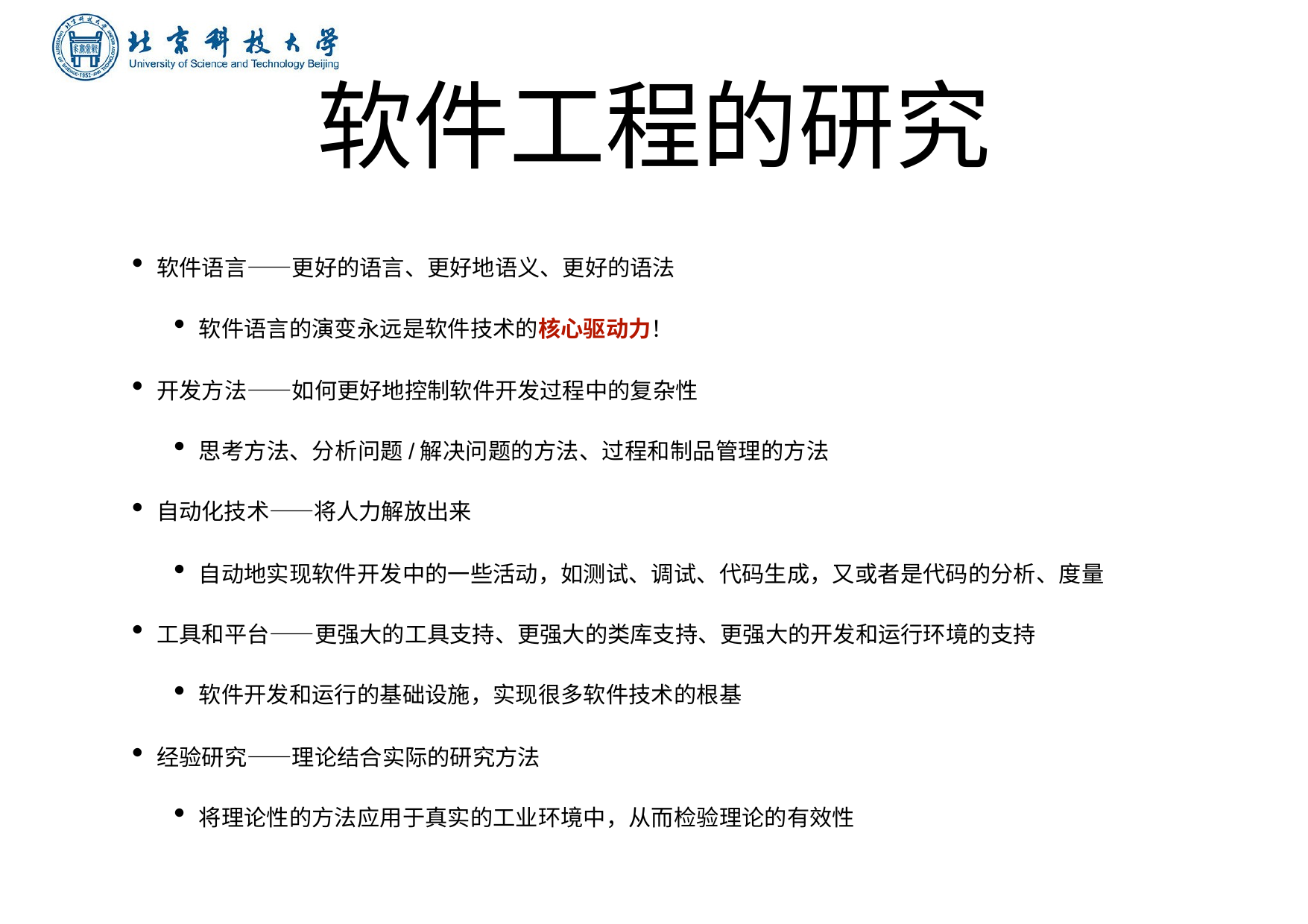

# 软件⼯程的研究
软件语⾔——更好的语⾔、更好地语义、更好的语法
软件语⾔的演变永远是软件技术的核⼼驱动⼒！
开发⽅法——如何更好地控制软件开发过程中的复杂性
思考⽅法、分析问题/解决问题的⽅法、过程和制品管理的⽅法
⾃动化技术——将⼈⼒解放出来
⾃动地实现软件开发中的⼀些活动，如测试、调试、代码⽣成，又或者是代码的分析、度量
⼯具和平台——更强⼤的⼯具⽀持、更强⼤的类库⽀持、更强⼤的开发和运⾏环境的⽀持
软件开发和运⾏的基础设施，实现很多软件技术的根基
经验研究——理论结合实际的研究⽅法
将理论性的⽅法应⽤于真实的⼯业环境中，从⽽检验理论的有效性